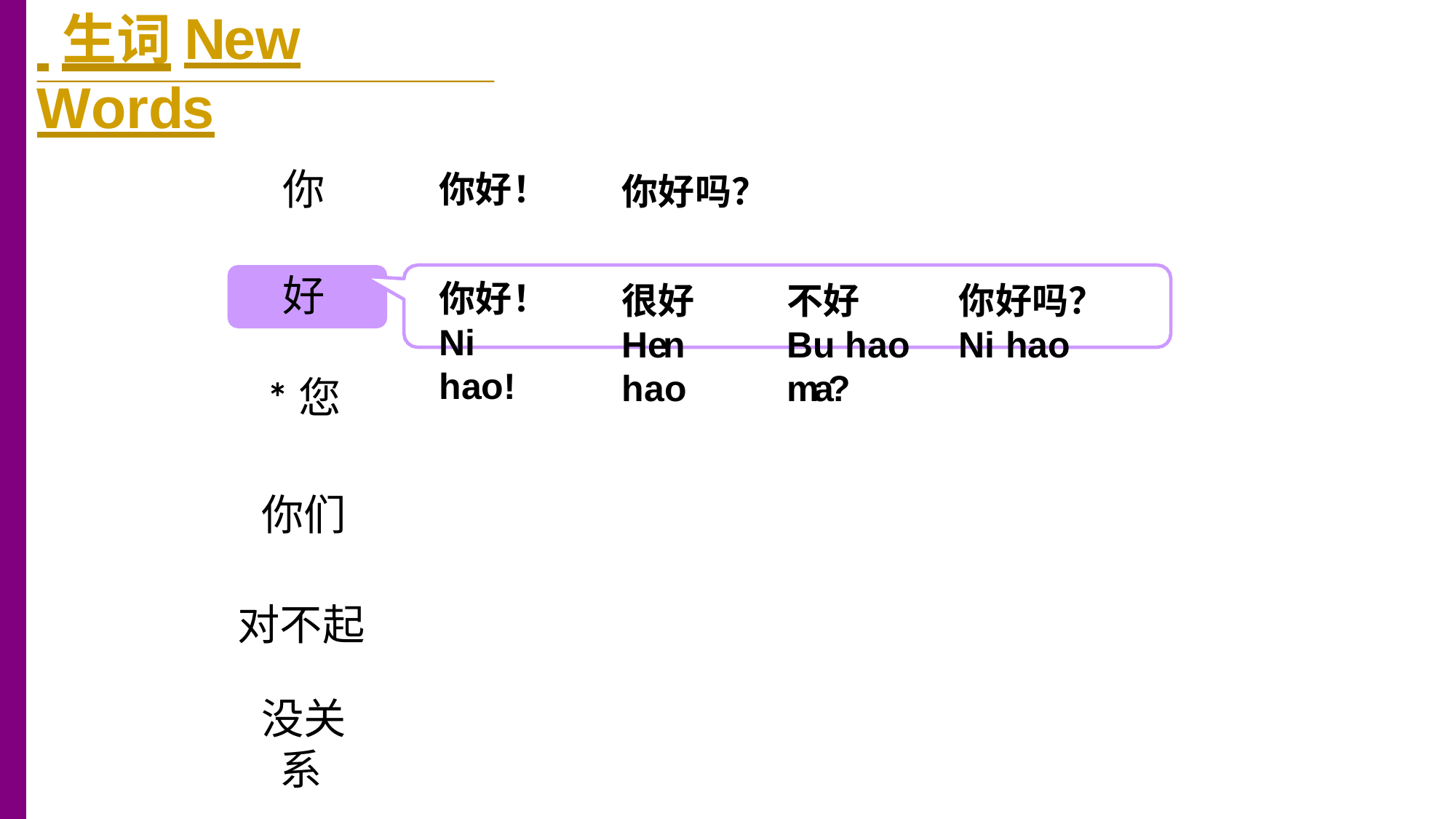

# 生词New Words

你
你好！
你好吗？

好
你好！
Ni hao!
很好
Hen hao
不好	你好吗？
Bu hao	Ni hao ma?
*您
你们 对不起

没关系